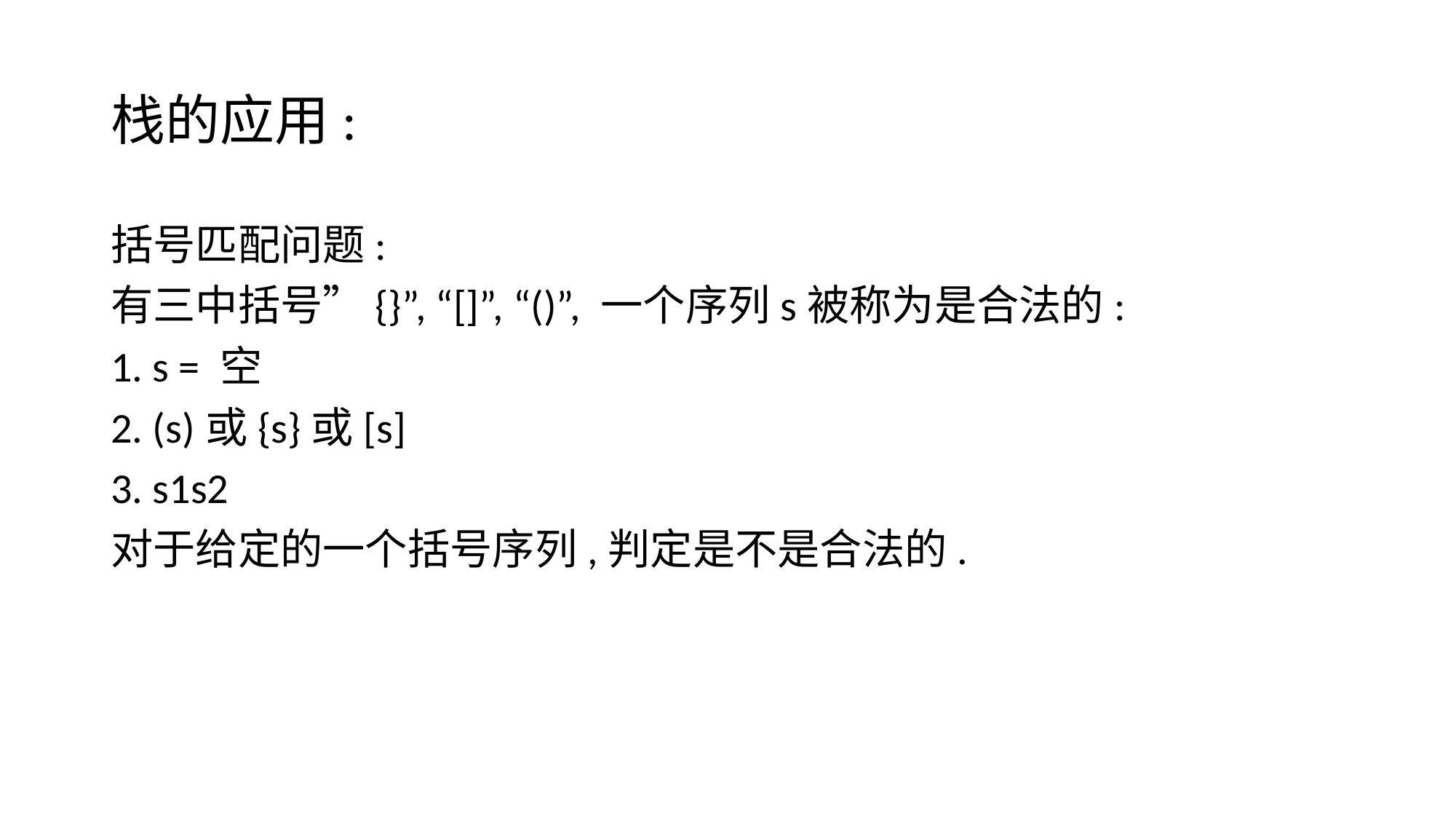

# 栈的应用:
括号匹配问题:
有三中括号”{}”, “[]”, “()”, 一个序列s被称为是合法的:
1. s = 空
2. (s)或{s}或[s]
3. s1s2
对于给定的一个括号序列,判定是不是合法的.